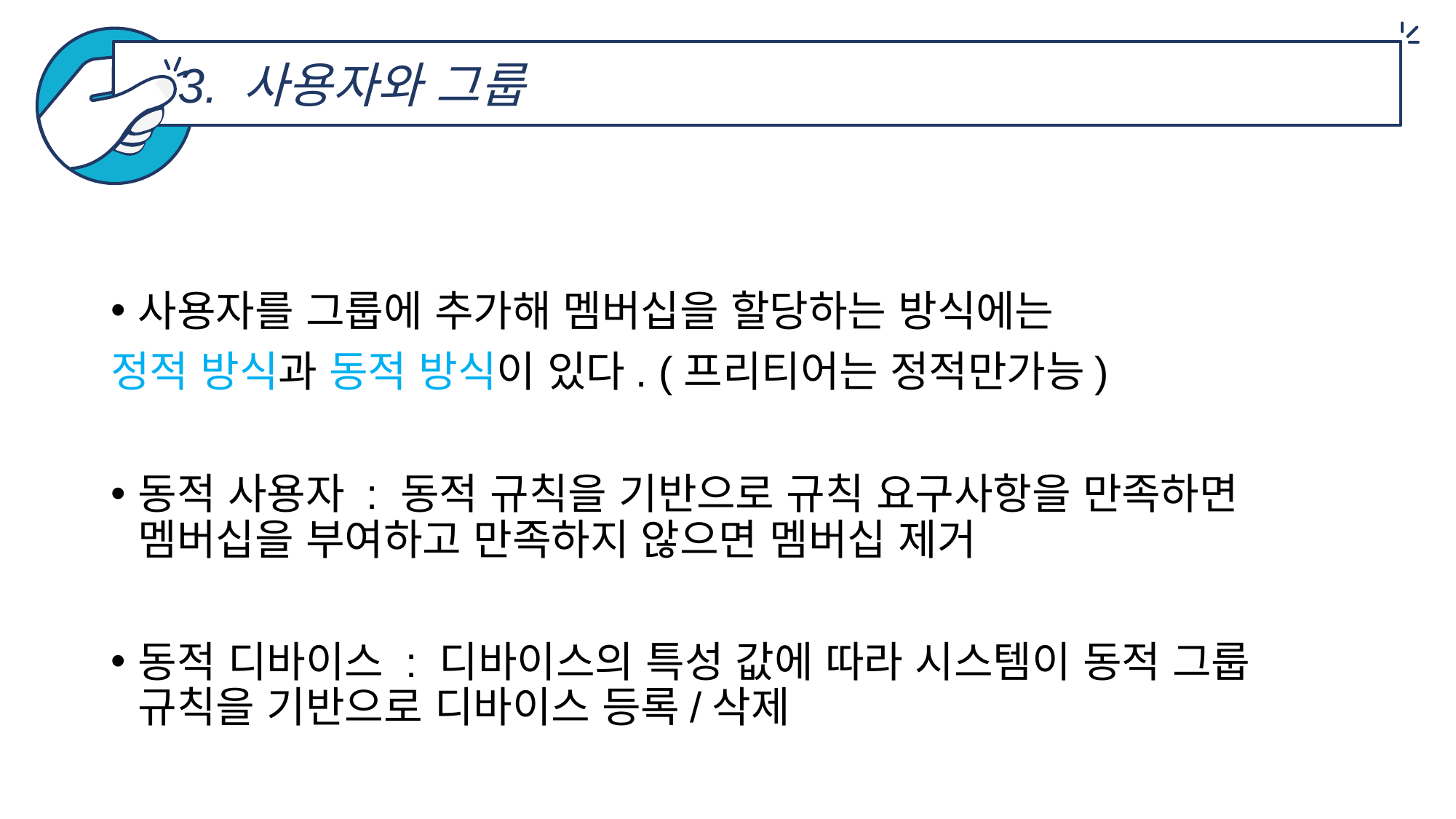

3. 사용자와 그룹

사용자를 그룹에 추가해 멤버십을 할당하는 방식에는
정적 방식과 동적 방식이 있다. (프리티어는 정적만가능)

동적 사용자 : 동적 규칙을 기반으로 규칙 요구사항을 만족하면 멤버십을 부여하고 만족하지 않으면 멤버십 제거

동적 디바이스 : 디바이스의 특성 값에 따라 시스템이 동적 그룹 규칙을 기반으로 디바이스 등록/삭제